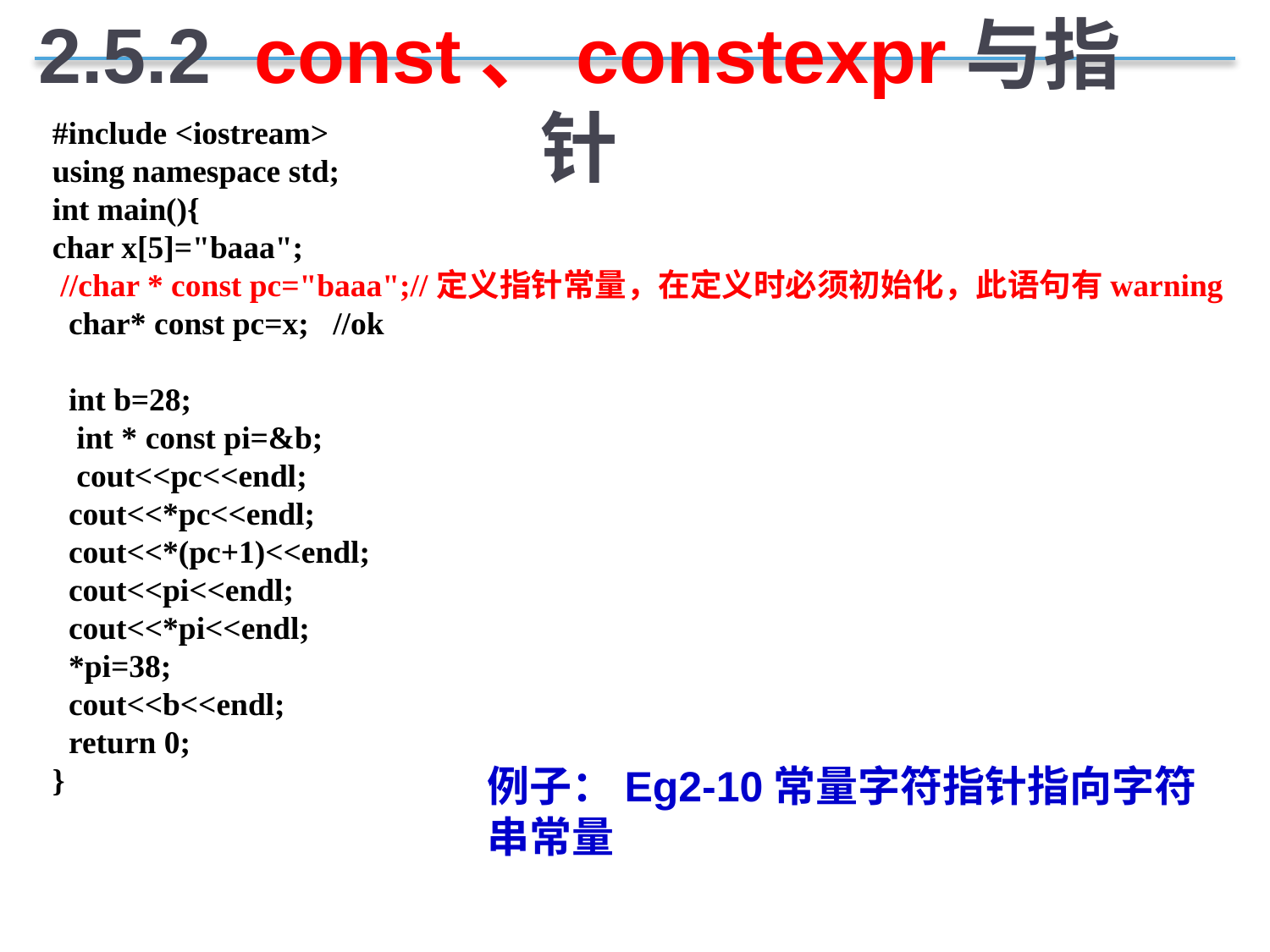

2.5.2  const、constexpr与指针
#include <iostream>
using namespace std;
int main(){
char x[5]="baaa";
 //char * const pc="baaa";//定义指针常量，在定义时必须初始化，此语句有warning
  char* const pc=x;   //ok

  int b=28;
   int * const pi=&b;
   cout<<pc<<endl;
  cout<<*pc<<endl;
  cout<<*(pc+1)<<endl;
  cout<<pi<<endl;
  cout<<*pi<<endl;
  *pi=38;
  cout<<b<<endl;
  return 0;
}
例子：Eg2-10常量字符指针指向字符串常量